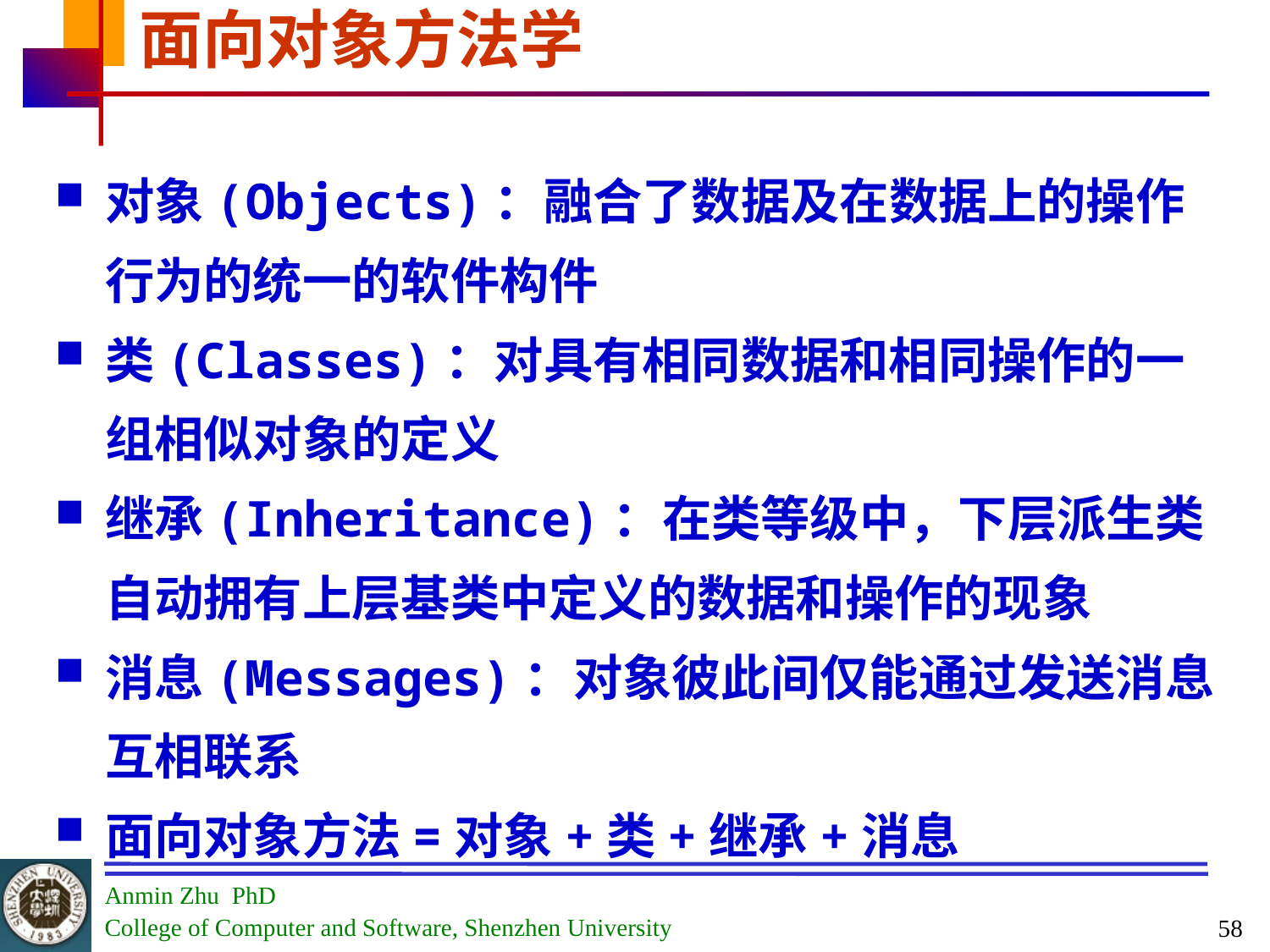

# 面向对象方法学
对象(Objects)：融合了数据及在数据上的操作行为的统一的软件构件
类(Classes)：对具有相同数据和相同操作的一组相似对象的定义
继承(Inheritance)：在类等级中，下层派生类自动拥有上层基类中定义的数据和操作的现象
消息(Messages)：对象彼此间仅能通过发送消息互相联系
面向对象方法=对象+类+继承+消息